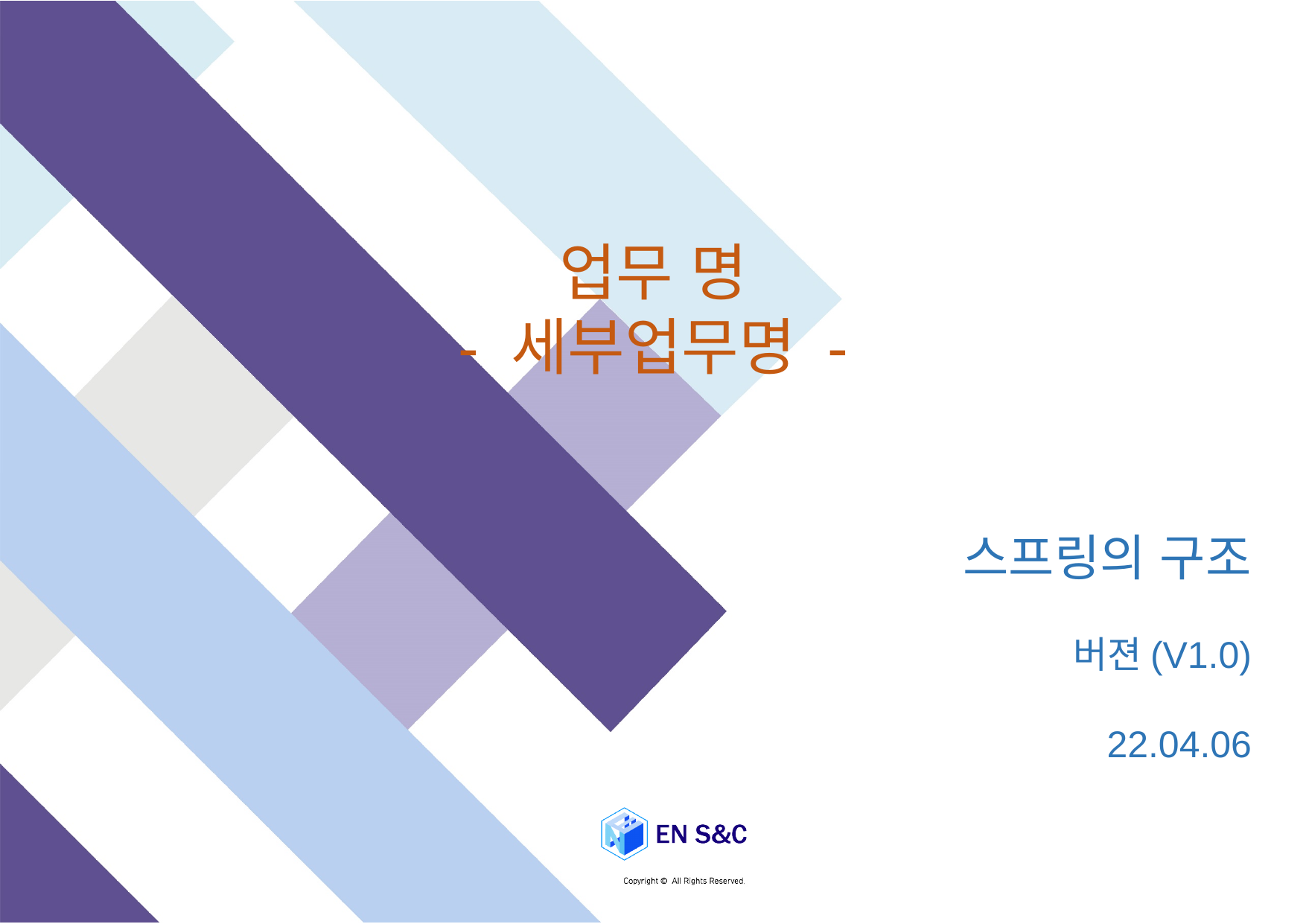

업무 명
- 세부업무명 -
스프링의 구조
버젼(V1.0)
22.04.06